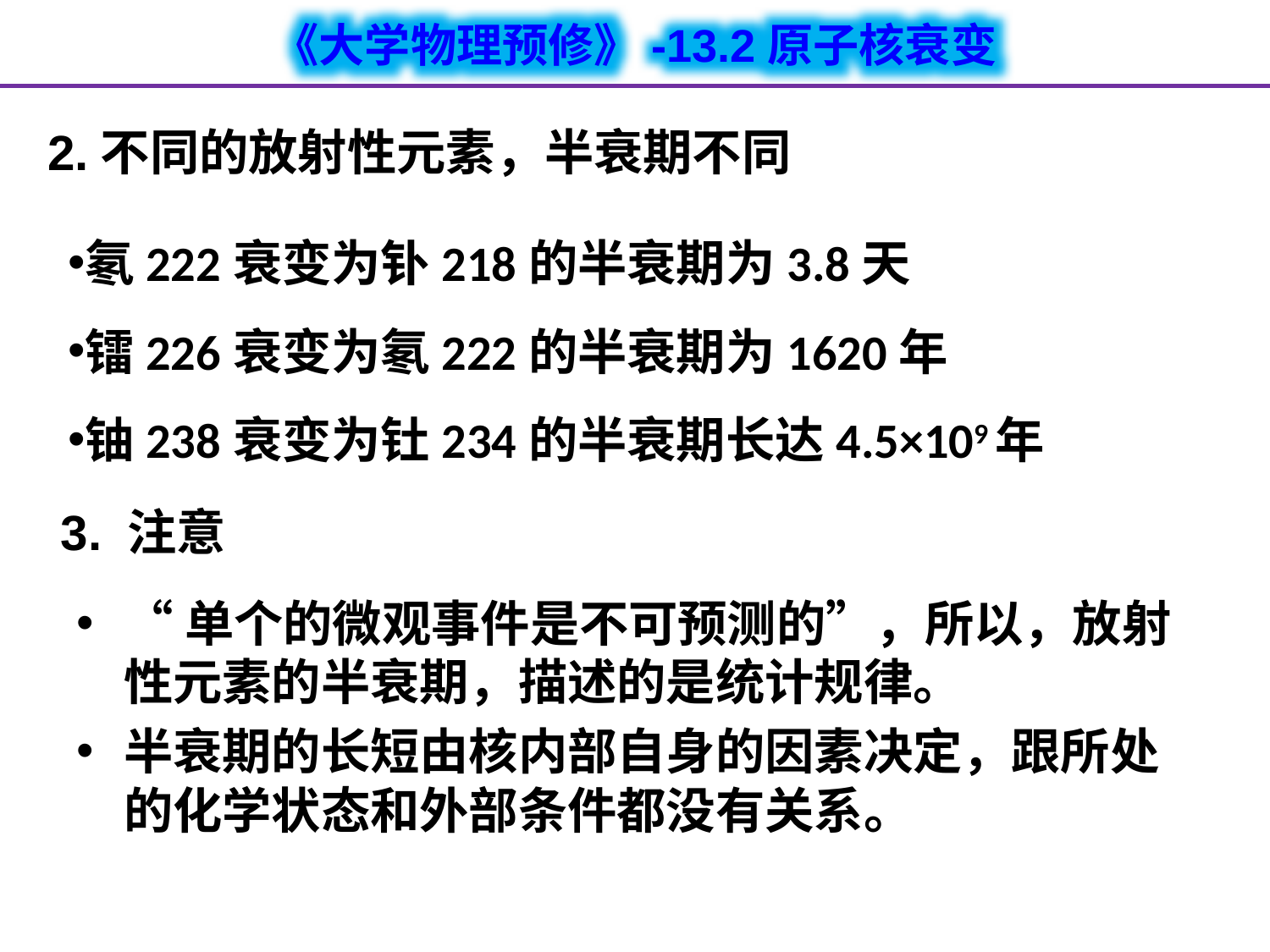

# 2.不同的放射性元素，半衰期不同
氡222衰变为钋218的半衰期为3.8天
镭226衰变为氡222的半衰期为1620年
铀238衰变为钍234的半衰期长达4.5×109年
3. 注意
“单个的微观事件是不可预测的”，所以，放射性元素的半衰期，描述的是统计规律。
半衰期的长短由核内部自身的因素决定，跟所处的化学状态和外部条件都没有关系。